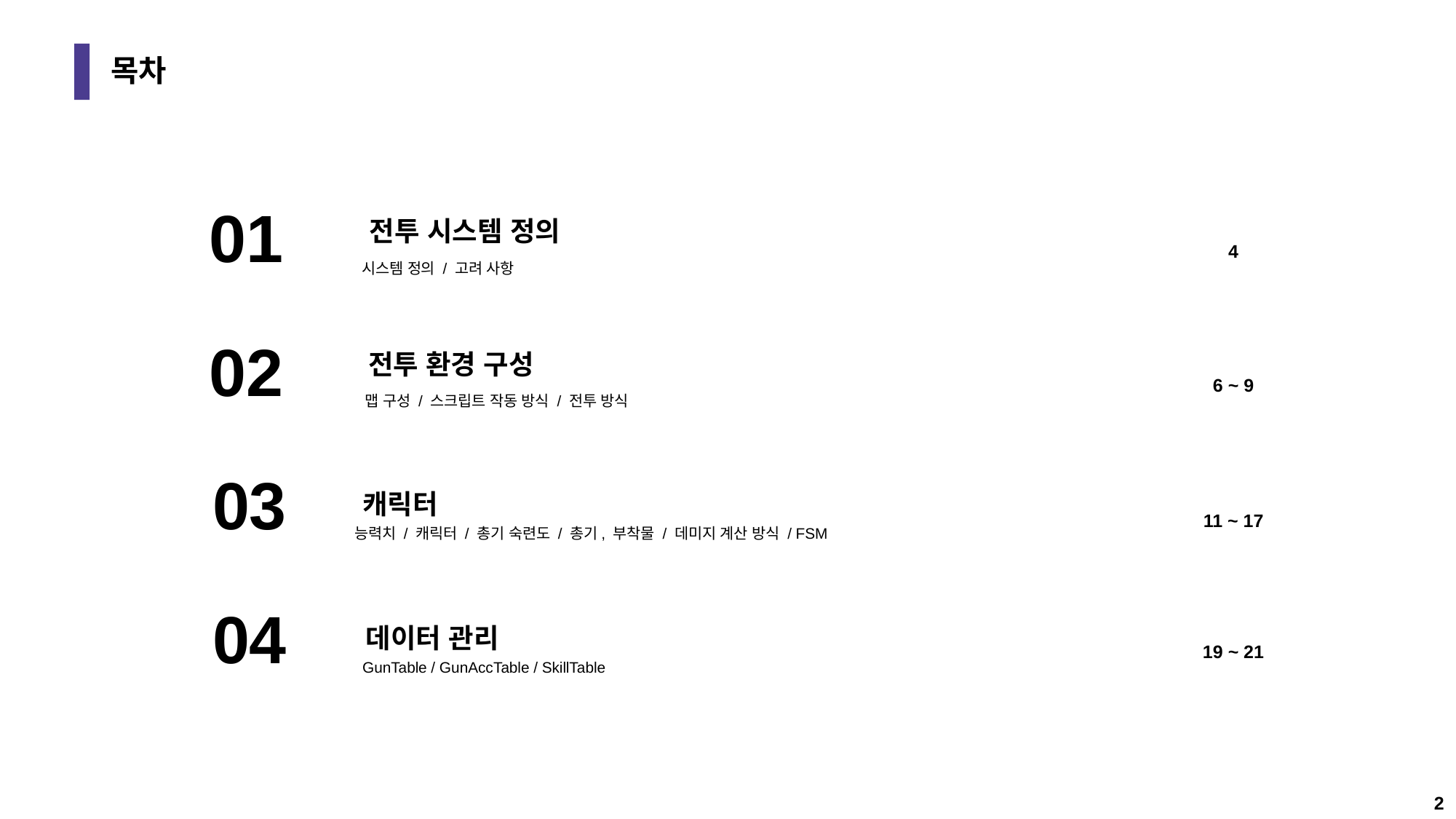

# 목차
01
전투 시스템 정의
시스템 정의 / 고려 사항
02
전투 환경 구성
맵 구성 / 스크립트 작동 방식 / 전투 방식
능력치 / 캐릭터 / 총기 숙련도 / 총기, 부착물 / 데미지 계산 방식 / FSM
GunTable / GunAccTable / SkillTable
03
캐릭터
04
데이터 관리
 4
 6 ~ 9
 11 ~ 17
 19 ~ 21